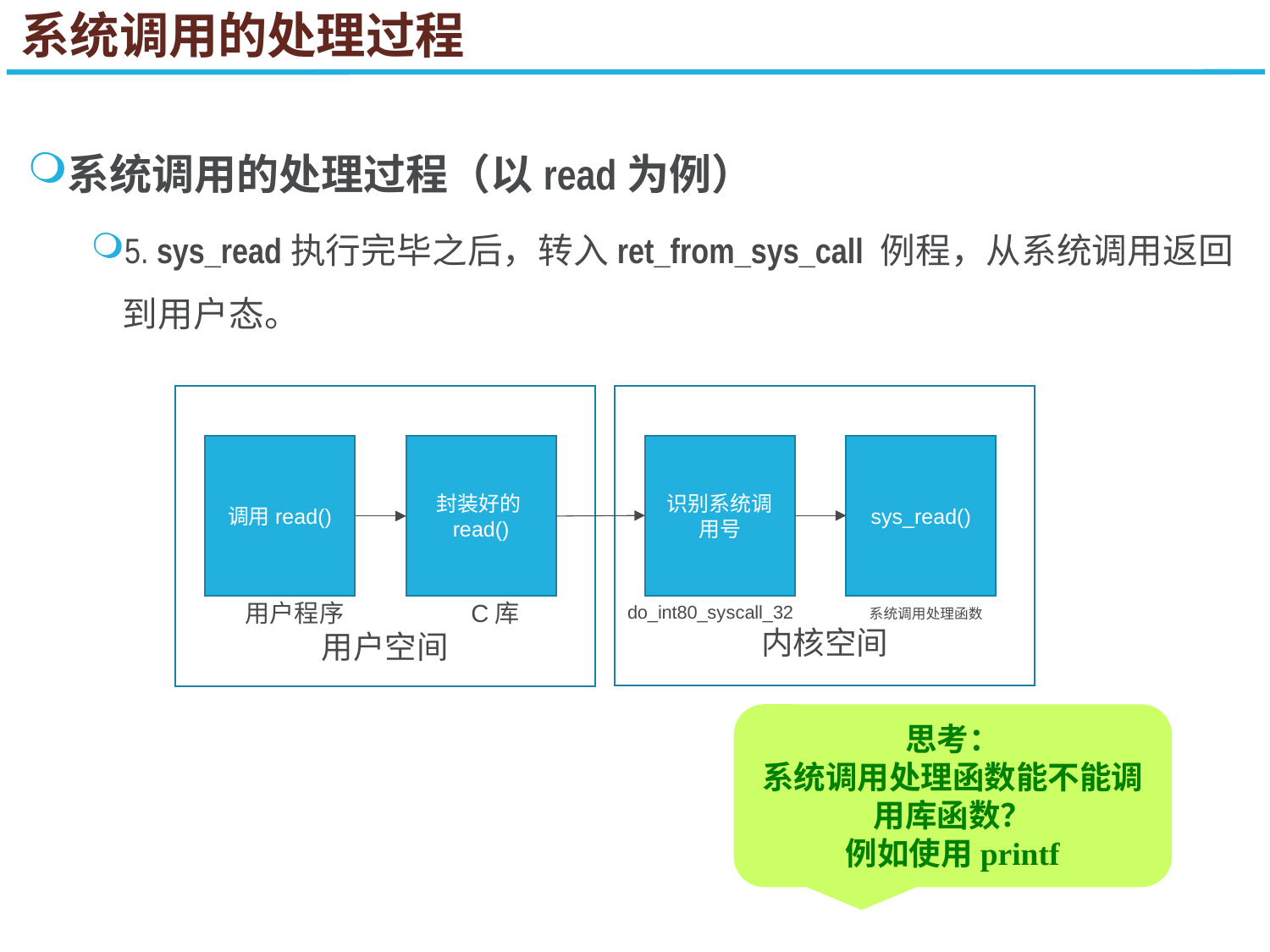

系统调用的处理过程
系统调用的处理过程（以read为例）
5. sys_read执行完毕之后，转入ret_from_sys_call 例程，从系统调用返回到用户态。

do_int80_syscall_32              系统调用处理函数
内核空间

用户程序                      C库
用户空间
识别系统调用号
sys_read()
调用read()
封装好的read()
思考：
系统调用处理函数能不能调用库函数？
例如使用printf